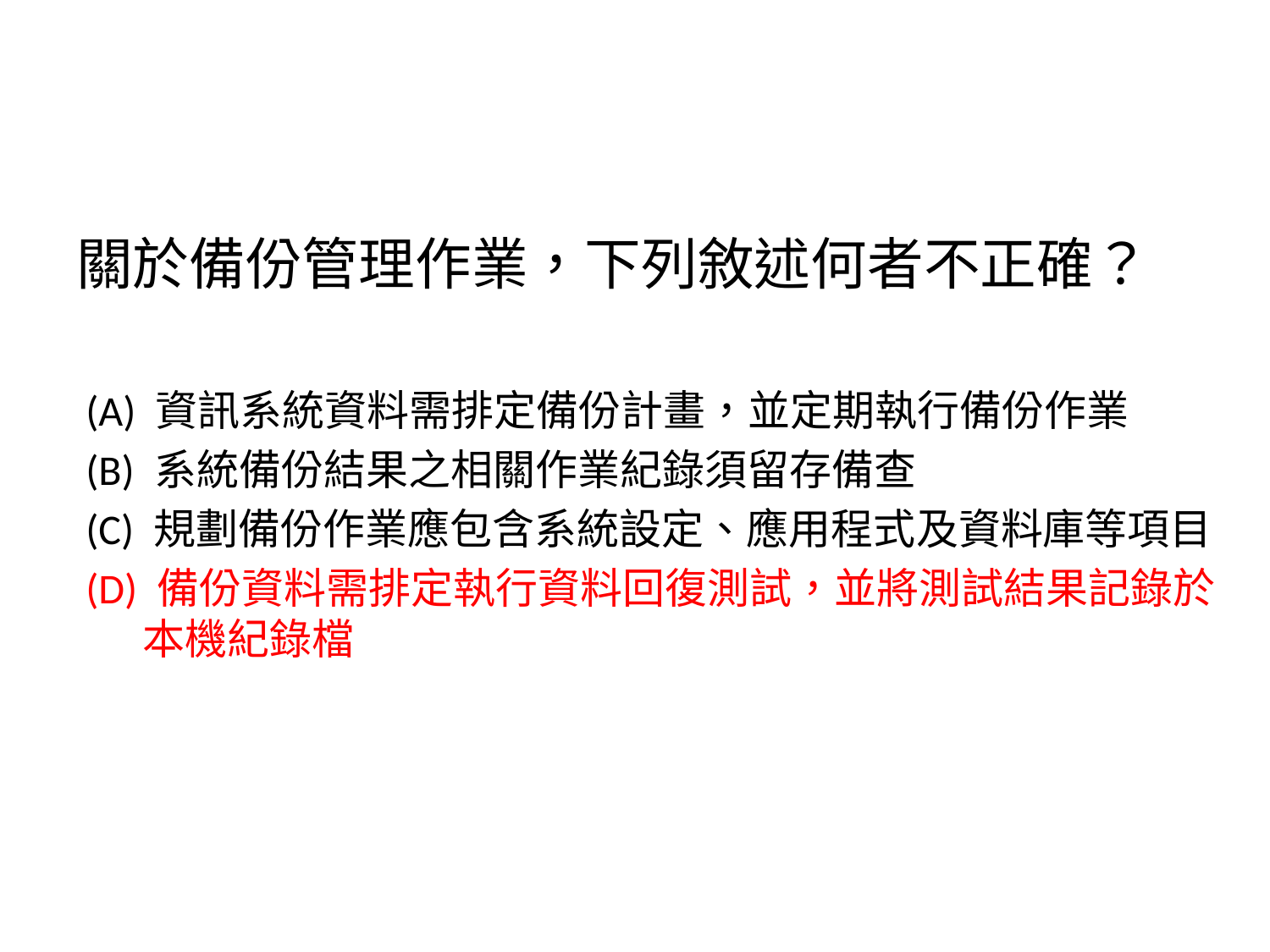

關於備份管理作業，下列敘述何者不正確？

 (A) 資訊系統資料需排定備份計畫，並定期執行備份作業
 (B) 系統備份結果之相關作業紀錄須留存備查
 (C) 規劃備份作業應包含系統設定、應用程式及資料庫等項目
 (D) 備份資料需排定執行資料回復測試，並將測試結果記錄於
       本機紀錄檔